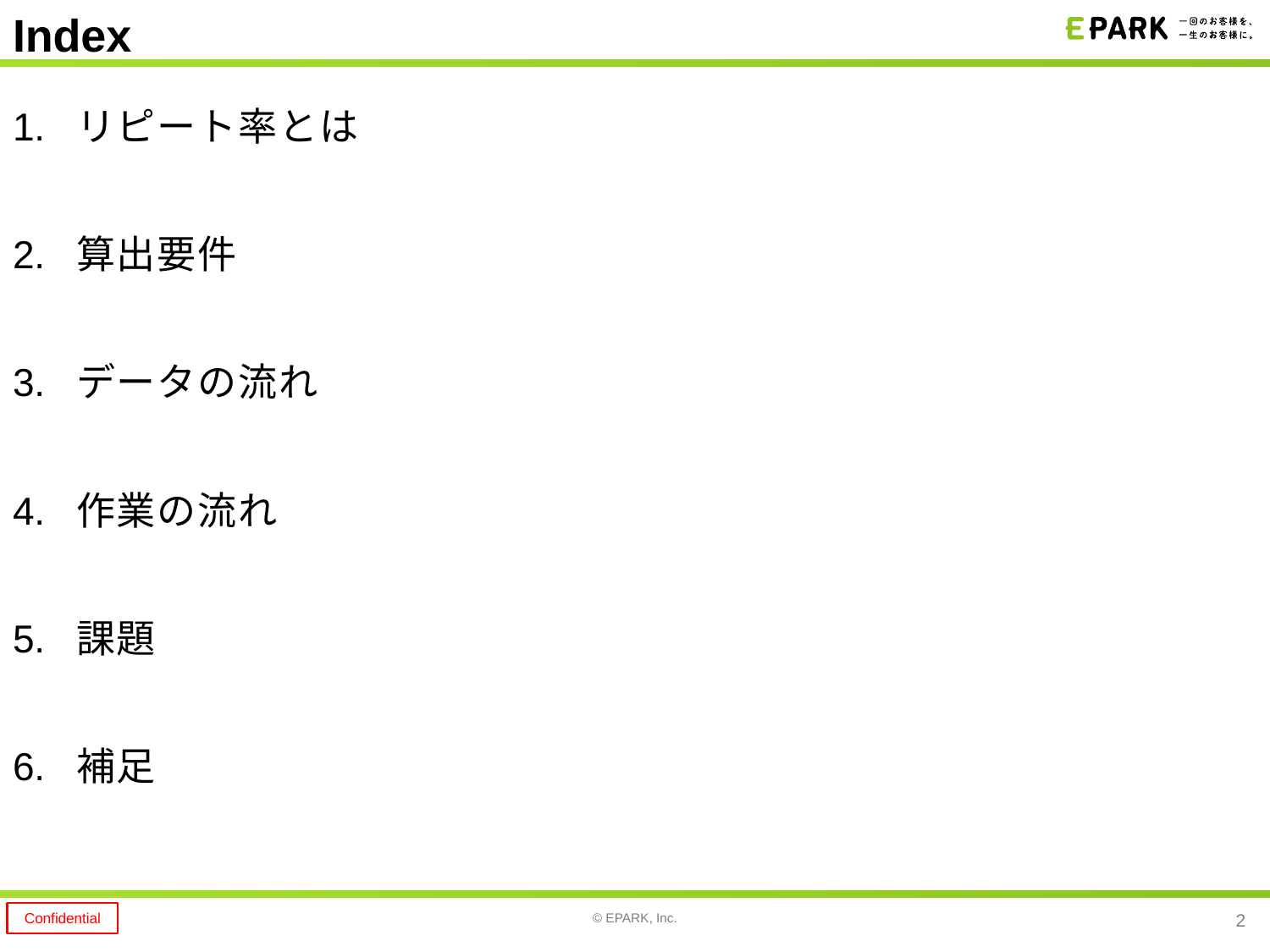

# Index
リピート率とは

算出要件

データの流れ

作業の流れ

課題

補足